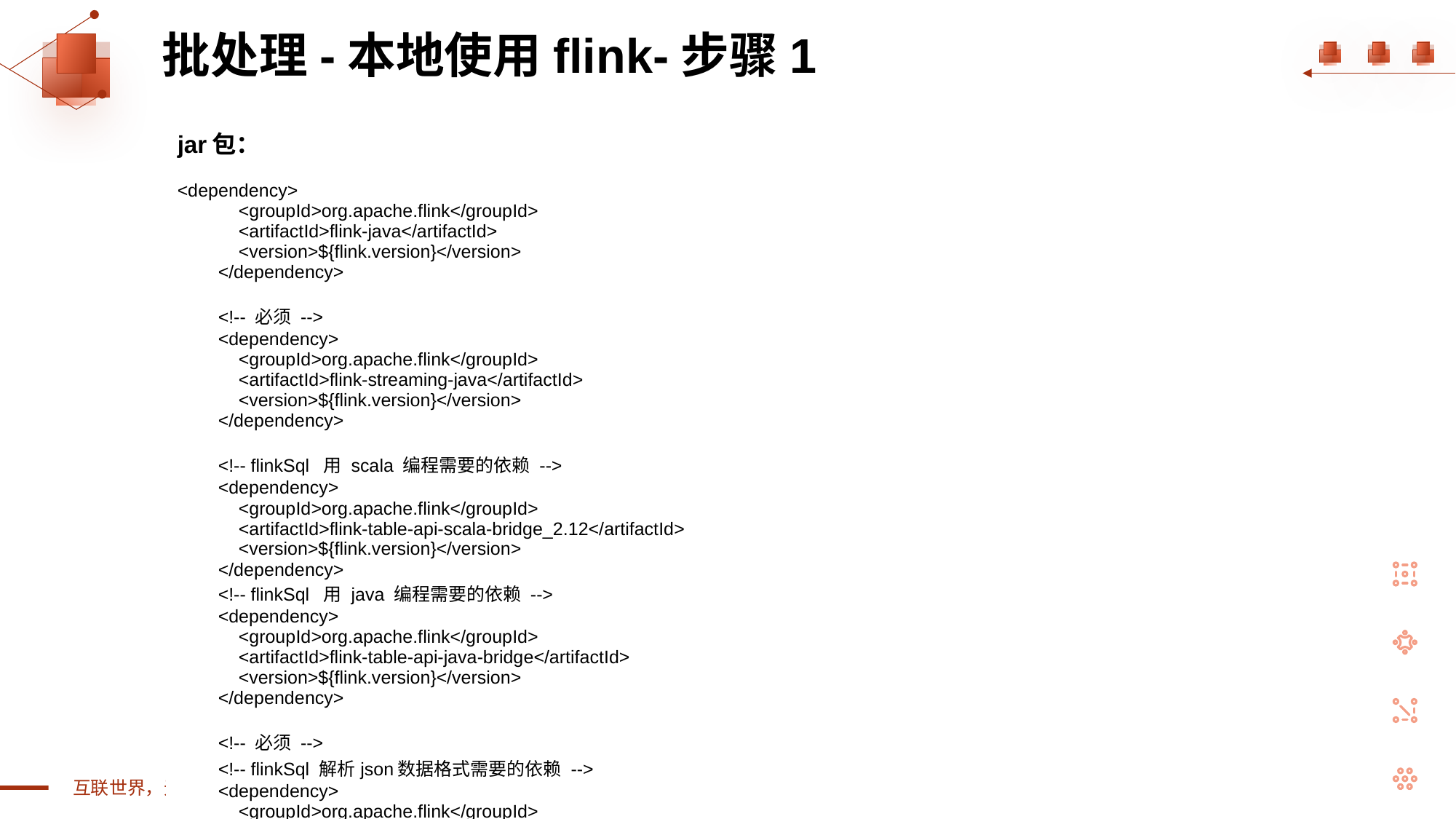

批处理-本地使用flink-步骤1
| jar包： <dependency> <groupId>org.apache.flink</groupId> <artifactId>flink-java</artifactId> <version>${flink.version}</version> </dependency> <!-- 必须 --> <dependency> <groupId>org.apache.flink</groupId> <artifactId>flink-streaming-java</artifactId> <version>${flink.version}</version> </dependency> <!-- flinkSql 用 scala 编程需要的依赖 --> <dependency> <groupId>org.apache.flink</groupId> <artifactId>flink-table-api-scala-bridge\_2.12</artifactId> <version>${flink.version}</version> </dependency> <!-- flinkSql 用 java 编程需要的依赖 --> <dependency> <groupId>org.apache.flink</groupId> <artifactId>flink-table-api-java-bridge</artifactId> <version>${flink.version}</version> </dependency> <!-- 必须 --> <!-- flinkSql 解析json数据格式需要的依赖 --> <dependency> <groupId>org.apache.flink</groupId> <artifactId>flink-json</artifactId> <version>${flink.version}</version> </dependency> <!-- 必须 --> <!-- flinkSql 解析csv数据格式需要的依赖 --> <dependency> <groupId>org.apache.flink</groupId> <artifactId>flink-csv</artifactId> <version>${flink.version}</version> </dependency> <!-- flinkSql 整合hive所需--> <dependency> <groupId>org.apache.flink</groupId> <artifactId>flink-sql-connector-hive-3.1.2\_2.12</artifactId> <version>${flink.version}</version> </dependency> <!-- 必须 --> <dependency> <groupId>org.apache.flink</groupId> <artifactId>flink-clients</artifactId> <version>${flink.version}</version> </dependency> <dependency> <groupId>org.apache.flink</groupId> <artifactId>flink-runtime-web</artifactId> <version>${flink.version}</version> </dependency> <!-- 如果要用scala做开发，则需要添加如下依赖 --> <dependency> <groupId>org.apache.flink</groupId> <artifactId>flink-scala\_2.12</artifactId> <version>${flink.version}</version> </dependency> <dependency> <groupId>org.apache.flink</groupId> <artifactId>flink-streaming-scala\_2.12</artifactId> <version>${flink.version}</version> </dependency> <!-- 必须 --> <dependency> <groupId>org.apache.flink</groupId> <artifactId>flink-sql-connector-kafka</artifactId> <version>${flink.version}</version> </dependency> <!-- 打印日志的jar包 --> <!-- <dependency>--> <!-- <groupId>org.slf4j</groupId>--> <!-- <artifactId>slf4j-log4j12</artifactId>--> <!-- <version>1.7.30</version>--> <!-- </dependency>--> <!-- <dependency>--> <!-- <groupId>log4j</groupId>--> <!-- <artifactId>log4j</artifactId>--> <!-- <version>1.2.16</version>--> <!-- </dependency>--> <!-- 应用StreamFileSink功能所需要的依赖 --> <dependency> <groupId>org.apache.flink</groupId> <artifactId>flink-parquet</artifactId> <version>${flink.version}</version> </dependency> <dependency> <groupId>org.apache.flink</groupId> <artifactId>flink-avro</artifactId> <version>${flink.version}</version> </dependency> <dependency> <groupId>org.apache.parquet</groupId> <artifactId>parquet-avro</artifactId> <version>1.11.1</version> </dependency> <!-- <dependency>--> <!-- <groupId>org.apache.hadoop</groupId>--> <!-- <artifactId>hadoop-client</artifactId>--> <!-- <version>2.7.7</version>--> <!-- </dependency>--> <!-- 必须 --> <dependency> <groupId>org.apache.flink</groupId> <artifactId>flink-connector-files</artifactId> <version>${flink.version}</version> </dependency> <!-- 应用StreamFileSink功能所需要的依赖 --> <!-- 应用jdbcSink功能所需要的依赖 --> <!-- 必须 --> <dependency> <groupId>org.apache.flink</groupId> <artifactId>flink-connector-jdbc</artifactId> <version>${flink.version}</version> </dependency> <!-- 必须 --> <dependency> <groupId>mysql</groupId> <artifactId>mysql-connector-java</artifactId> <version>8.0.27</version> </dependency> <!-- 应用redisSink功能所需要的依赖 --> <dependency> <groupId>org.apache.bahir</groupId> <artifactId>flink-connector-redis\_2.12</artifactId> <version>1.1.0</version> </dependency> <!-- 必须 --> <dependency> <groupId>org.apache.flink</groupId> <artifactId>flink-table-planner\_2.12</artifactId> <version>${flink.version}</version> </dependency> |
| --- |